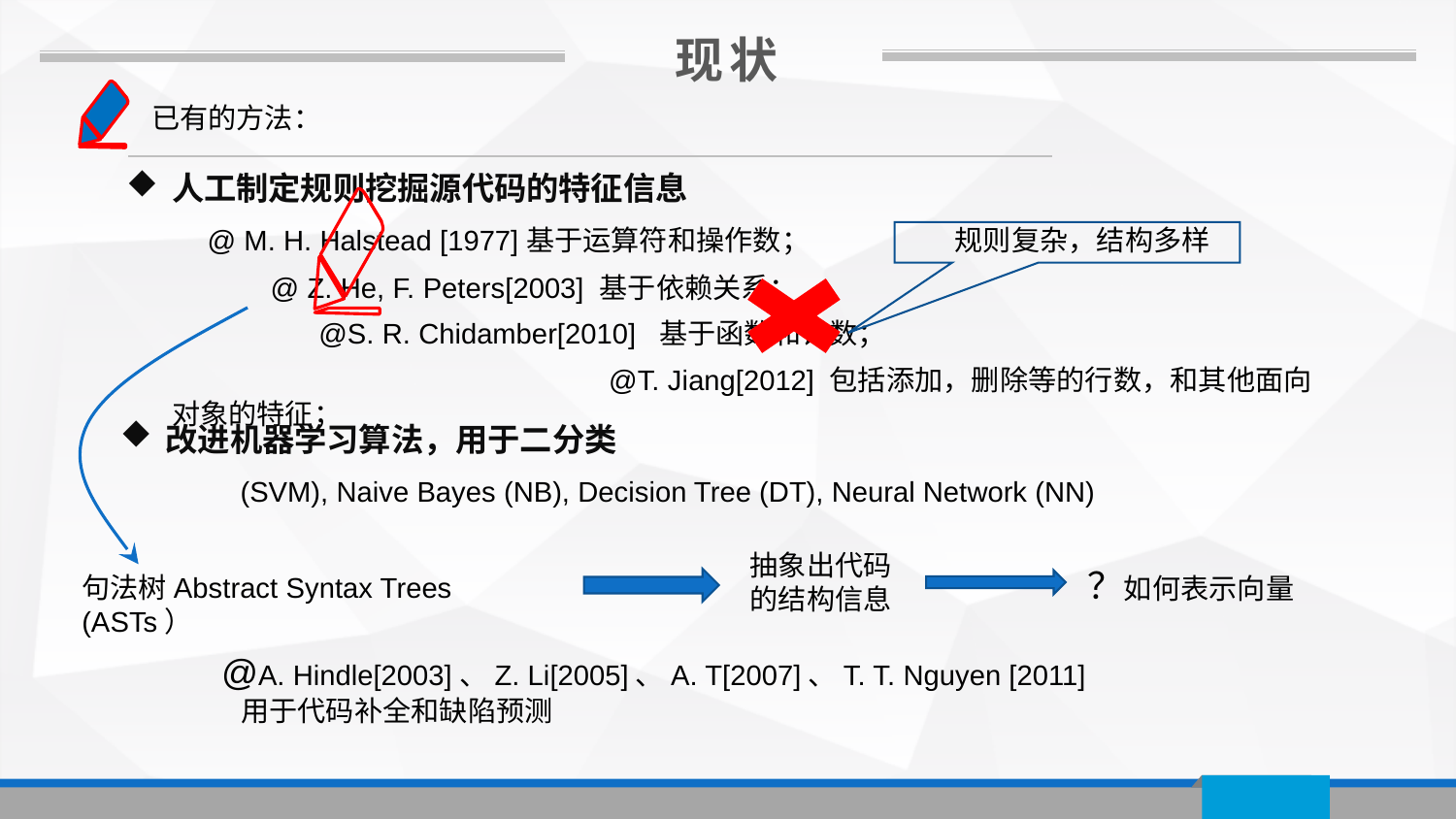

现状

已有的方法：
人工制定规则挖掘源代码的特征信息
         @ M. H. Halstead [1977]基于运算符和操作数；                       规则复杂，结构多样
                  @ Z. He, F. Peters[2003] 基于依赖关系；
                        @S. R. Chidamber[2010]  基于函数和计数；
				@T. Jiang[2012] 包括添加，删除等的行数，和其他面向对象的特征；

改进机器学习算法，用于二分类
               (SVM), Naive Bayes (NB), Decision Tree (DT), Neural Network (NN)

抽象出代码
的结构信息
？如何表示向量
句法树Abstract Syntax Trees (ASTs）

@A. Hindle[2003]、Z. Li[2005]、A. T[2007]、T. T. Nguyen [2011]
  用于代码补全和缺陷预测